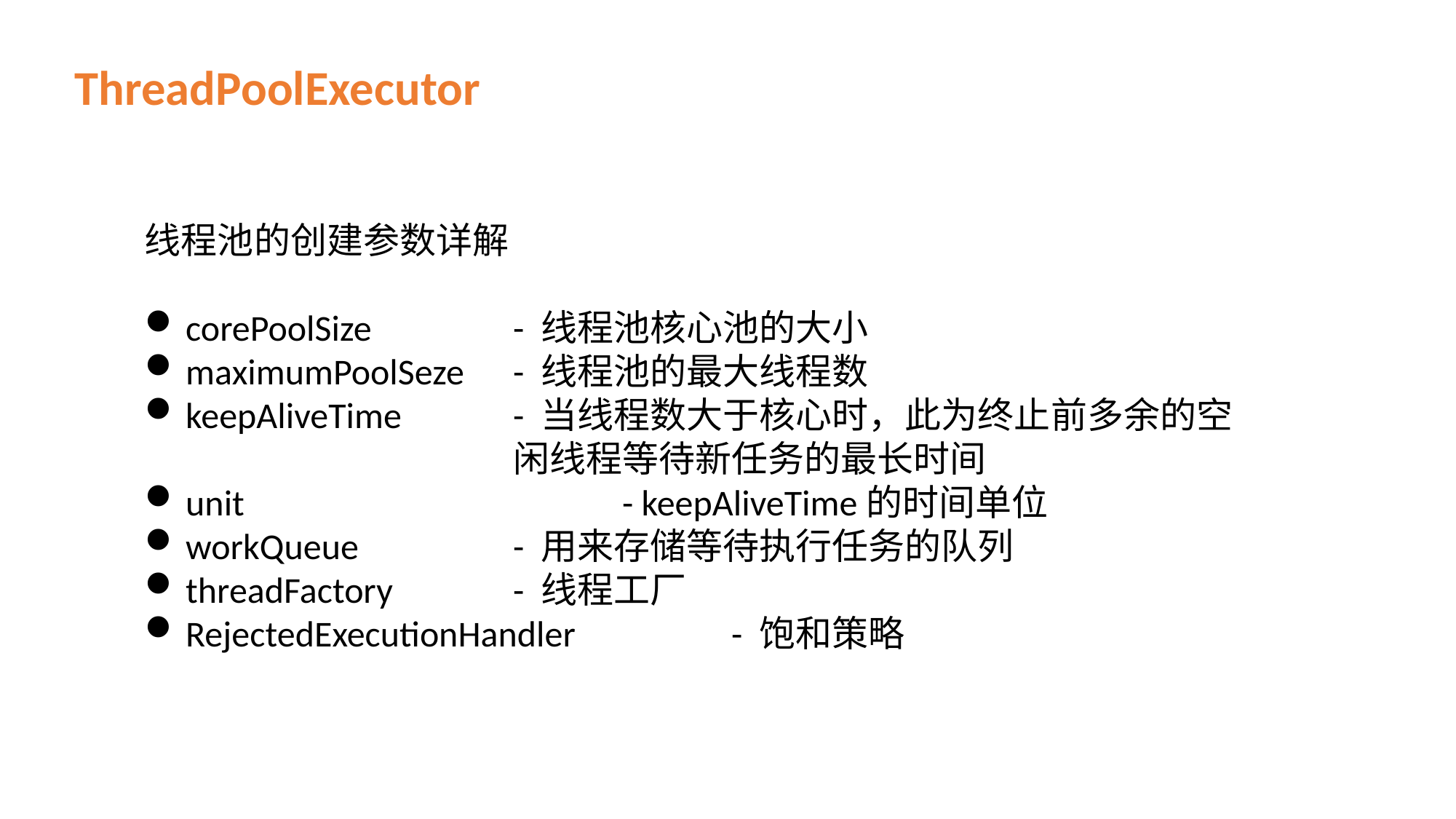

ThreadPoolExecutor
线程池的创建参数详解

corePoolSize		- 线程池核心池的大小
maximumPoolSeze	- 线程池的最大线程数
keepAliveTime		- 当线程数大于核心时，此为终止前多余的空				闲线程等待新任务的最长时间
unit				- keepAliveTime的时间单位
workQueue		- 用来存储等待执行任务的队列
threadFactory		- 线程工厂
RejectedExecutionHandler		- 饱和策略